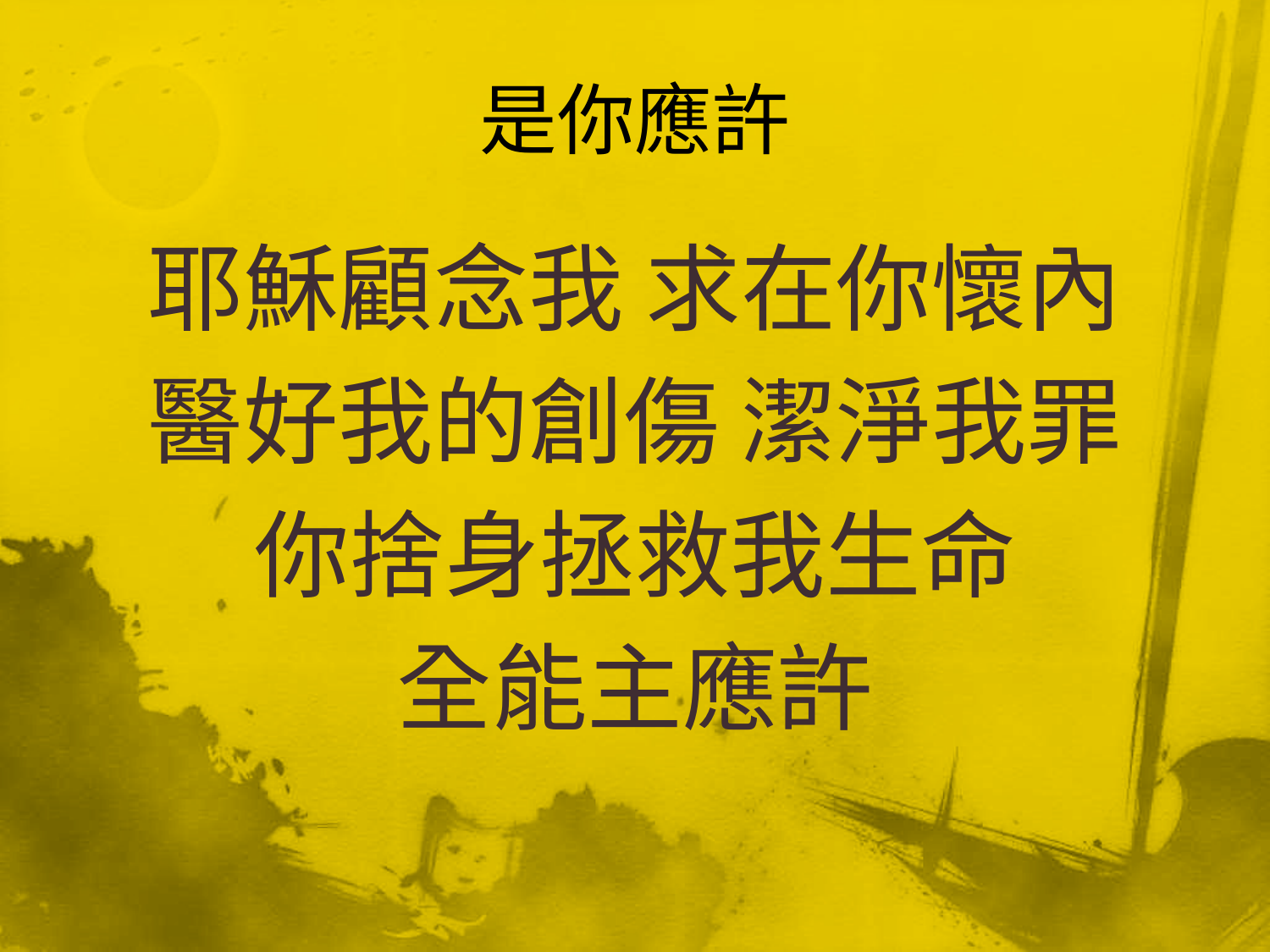

# 是你應許
耶穌顧念我 求在你懷內
醫好我的創傷 潔淨我罪
你捨身拯救我生命
全能主應許